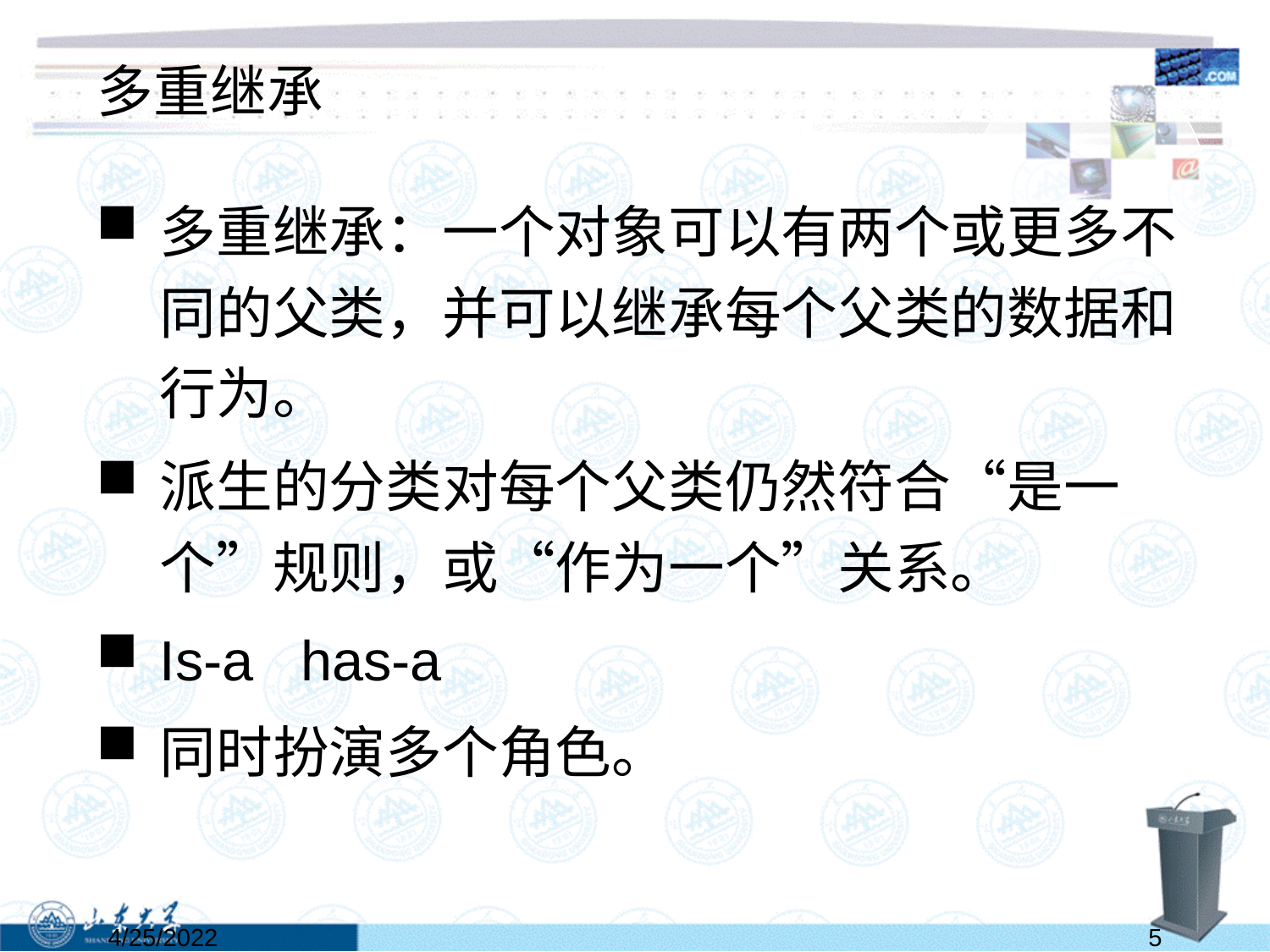

# 多重继承
多重继承：一个对象可以有两个或更多不同的父类，并可以继承每个父类的数据和行为。
派生的分类对每个父类仍然符合“是一个”规则，或“作为一个”关系。
Is-a   has-a
同时扮演多个角色。
4/25/2022
5